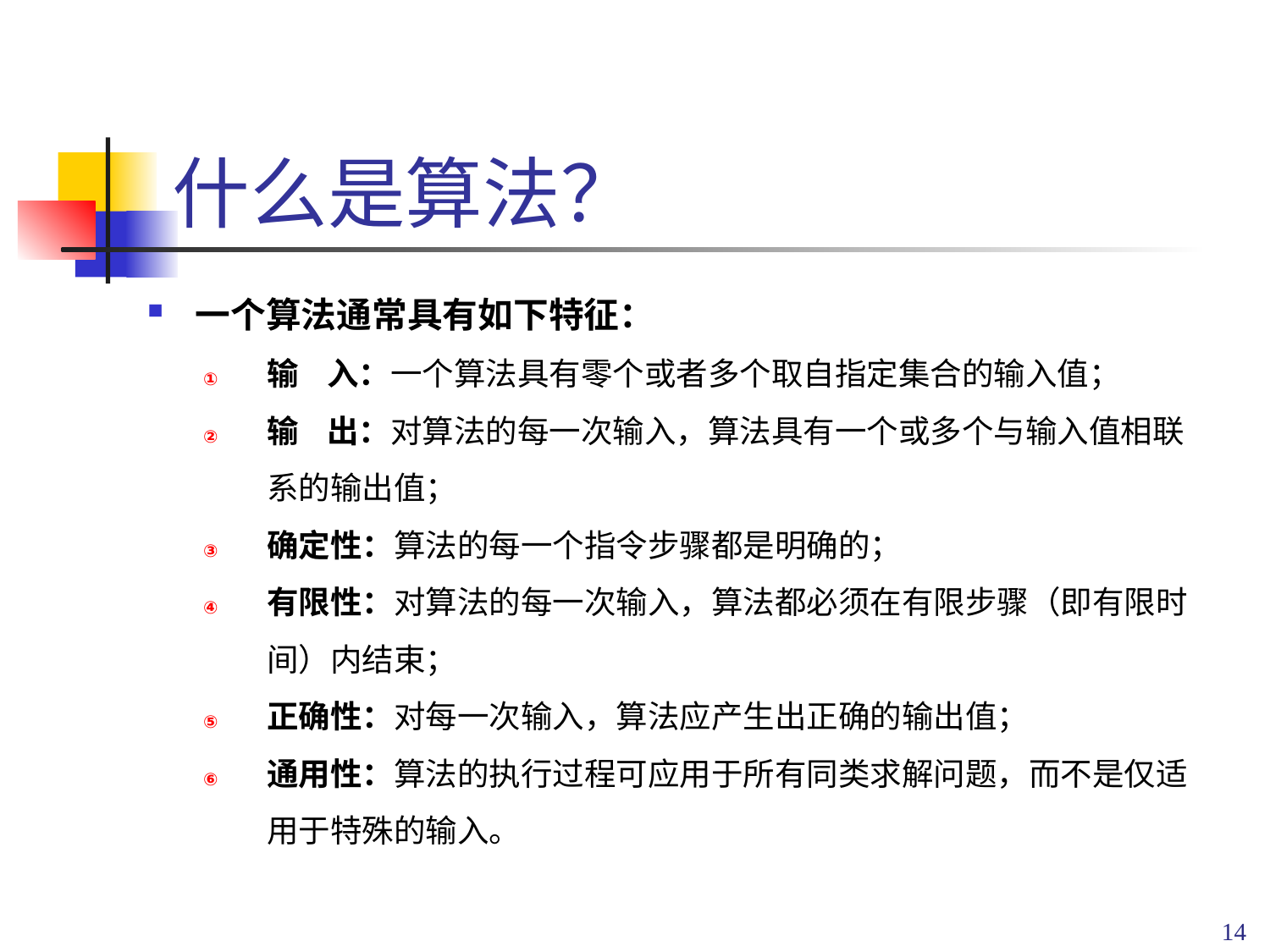

# 什么是算法？
一个算法通常具有如下特征：
输    入：一个算法具有零个或者多个取自指定集合的输入值；
输    出：对算法的每一次输入，算法具有一个或多个与输入值相联系的输出值；
确定性：算法的每一个指令步骤都是明确的；
有限性：对算法的每一次输入，算法都必须在有限步骤（即有限时间）内结束；
正确性：对每一次输入，算法应产生出正确的输出值；
通用性：算法的执行过程可应用于所有同类求解问题，而不是仅适用于特殊的输入。

14